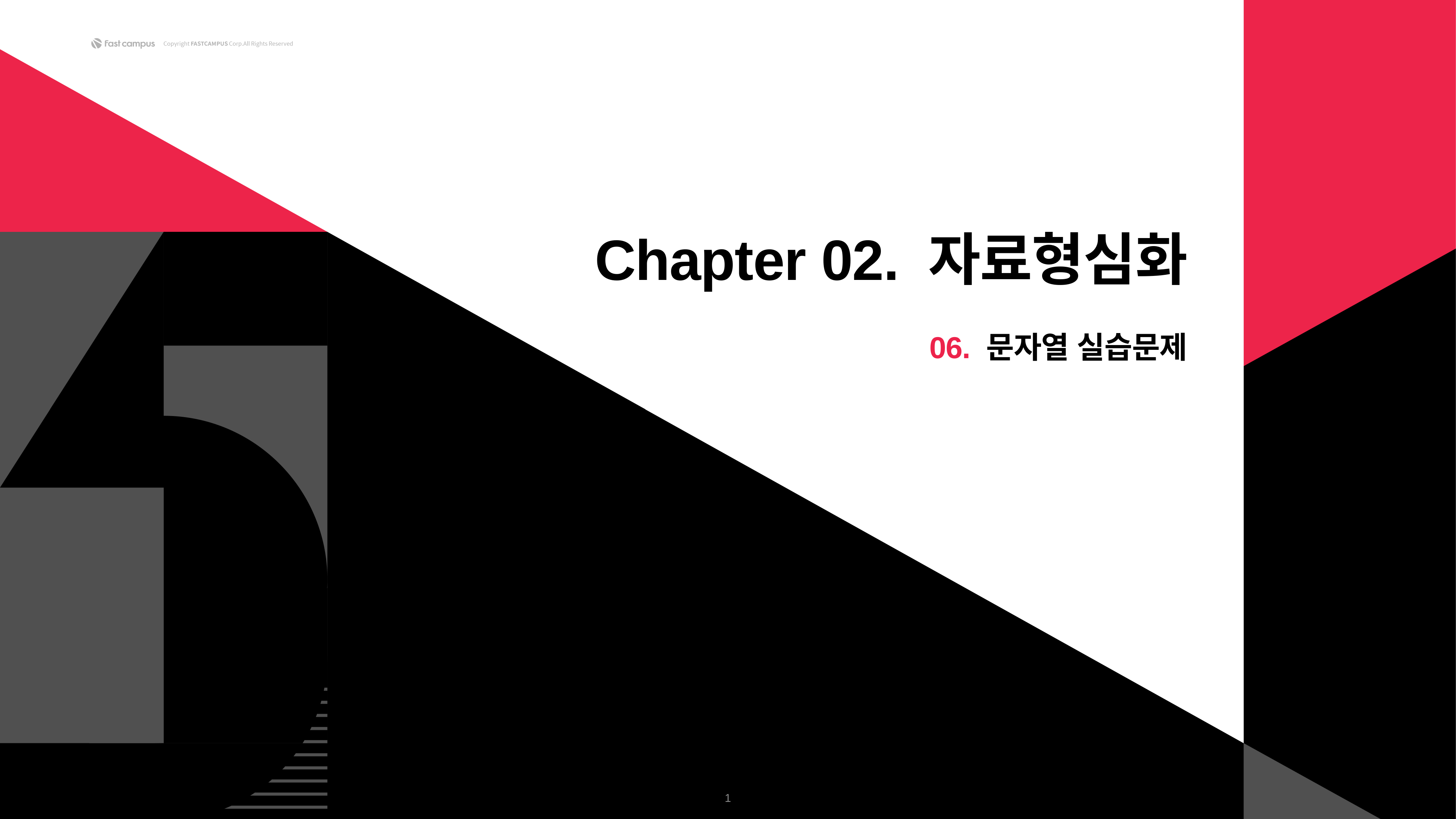

Chapter 02. 자료형심화

06. 문자열 실습문제
1